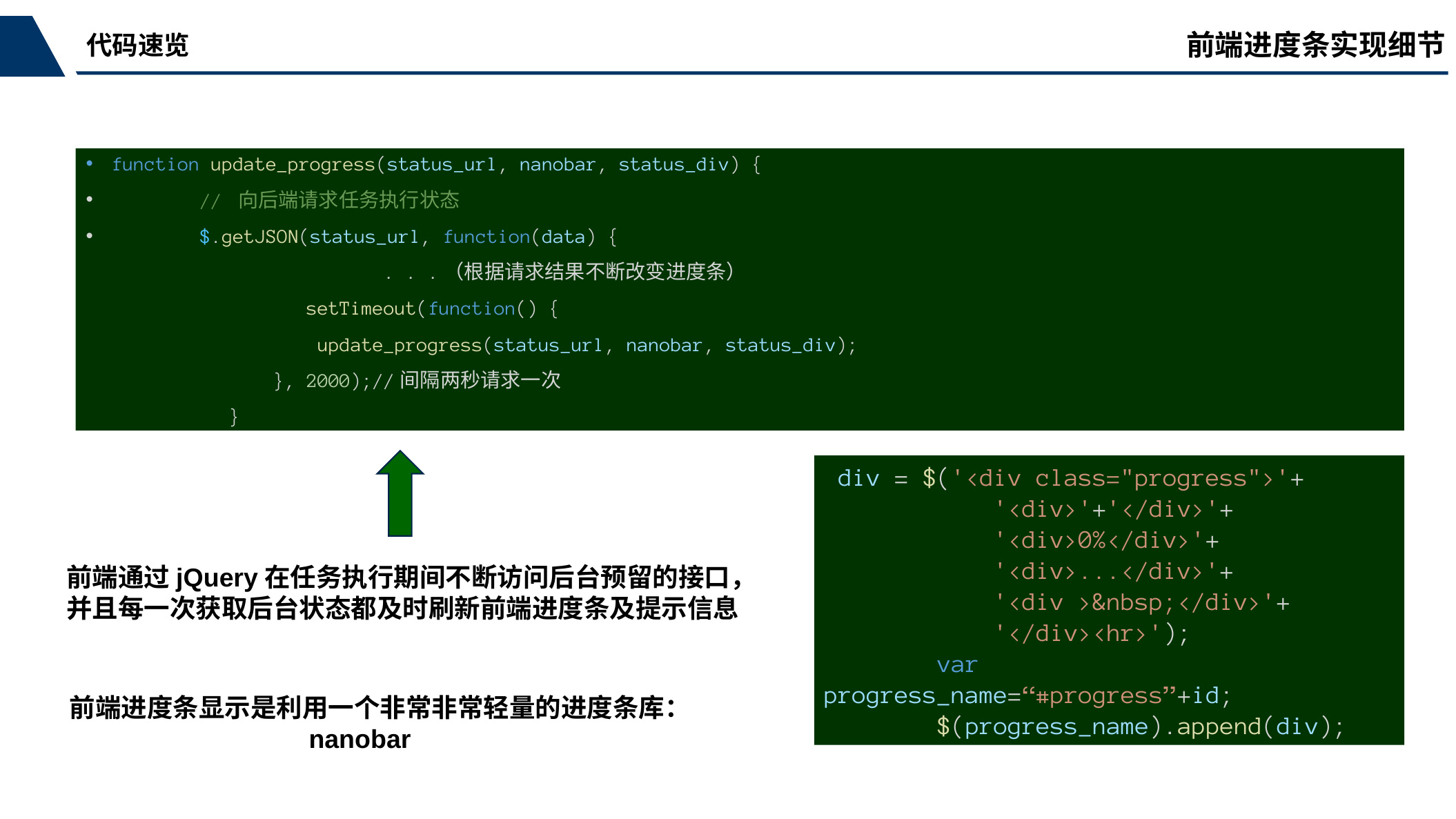

前端进度条实现细节
代码速览

function update_progress(status_url, nanobar, status_div) {
        // 向后端请求任务执行状态
        $.getJSON(status_url, function(data) {
                           . . .（根据请求结果不断改变进度条）
                    setTimeout(function() {
                     update_progress(status_url, nanobar, status_div);
                 }, 2000);//间隔两秒请求一次
             }

 div = $('<div class="progress">'+
            '<div>'+'</div>'+
            '<div>0%</div>'+
            '<div>...</div>'+
            '<div >&nbsp;</div>'+
            '</div><hr>');
        var progress_name=“#progress”+id;
        $(progress_name).append(div);

前端通过jQuery在任务执行期间不断访问后台预留的接口，
并且每一次获取后台状态都及时刷新前端进度条及提示信息
前端进度条显示是利用一个非常非常轻量的进度条库：
                                 nanobar